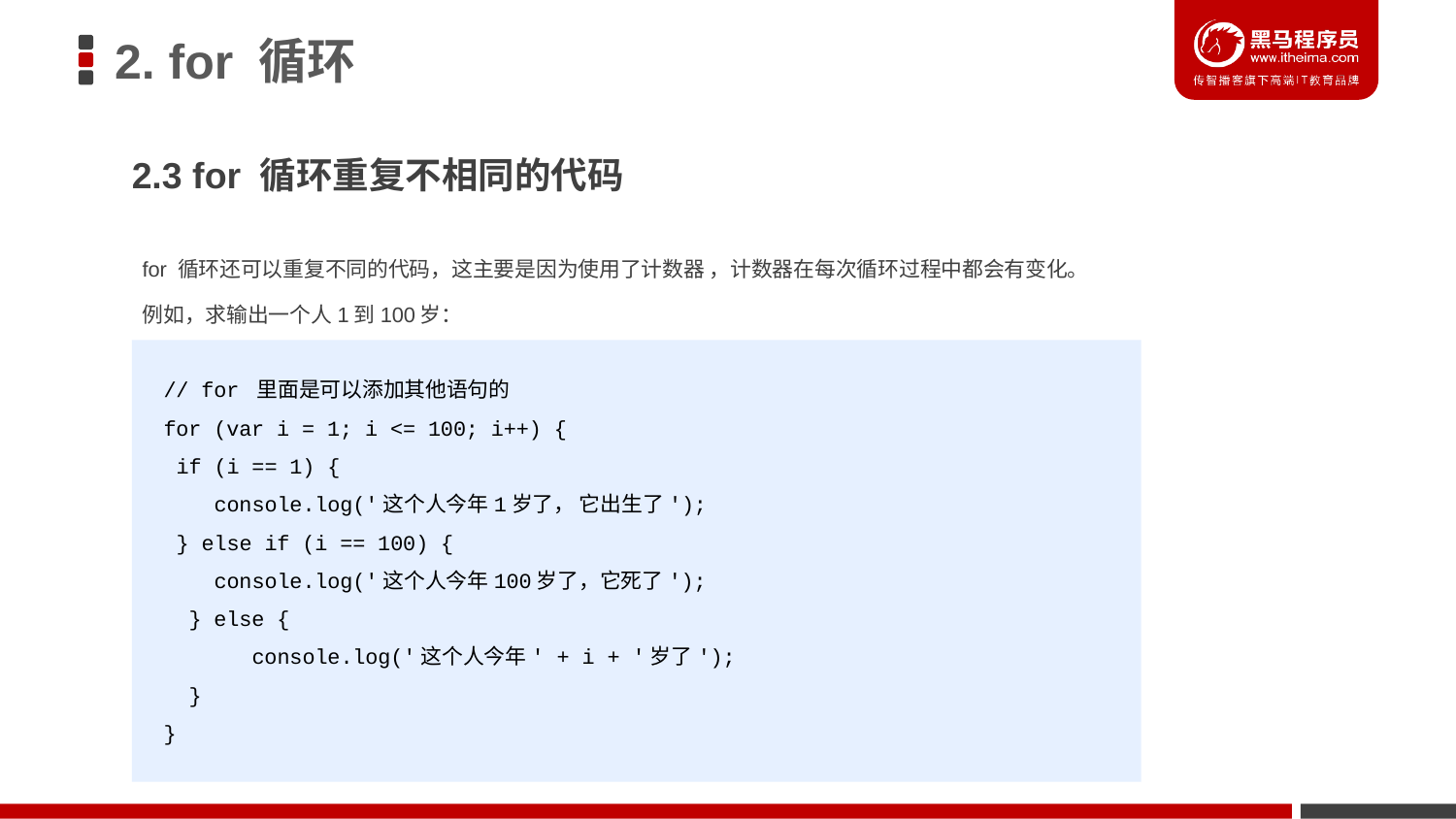

# 2. for 循环
2.3 for 循环重复不相同的代码
for 循环还可以重复不同的代码，这主要是因为使用了计数器 ，计数器在每次循环过程中都会有变化。
例如，求输出一个人1到100岁：

// for 里面是可以添加其他语句的
for (var i = 1; i <= 100; i++) {
 if (i == 1) {
    console.log('这个人今年1岁了， 它出生了');
 } else if (i == 100) {
    console.log('这个人今年100岁了，它死了');
  } else {
       console.log('这个人今年' + i + '岁了');
  }
}